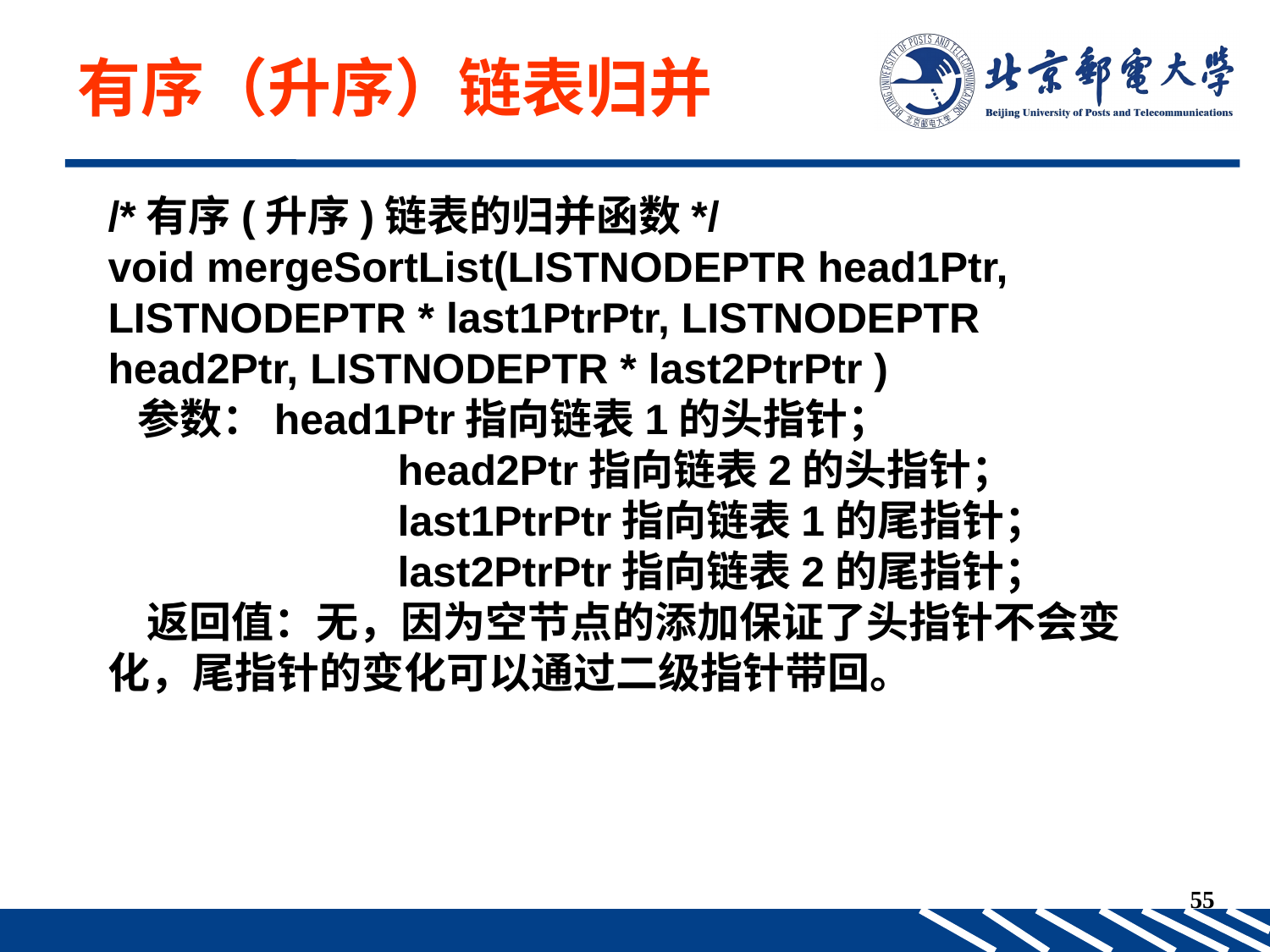

/*有序(升序)链表的归并函数*/
void mergeSortList(LISTNODEPTR head1Ptr, LISTNODEPTR * last1PtrPtr, LISTNODEPTR head2Ptr, LISTNODEPTR * last2PtrPtr )
  参数：head1Ptr指向链表1的头指针；
 		   head2Ptr指向链表2的头指针；
 		   last1PtrPtr指向链表1的尾指针；
 		   last2PtrPtr指向链表2的尾指针；
   返回值：无，因为空节点的添加保证了头指针不会变化，尾指针的变化可以通过二级指针带回。
有序（升序）链表归并
55